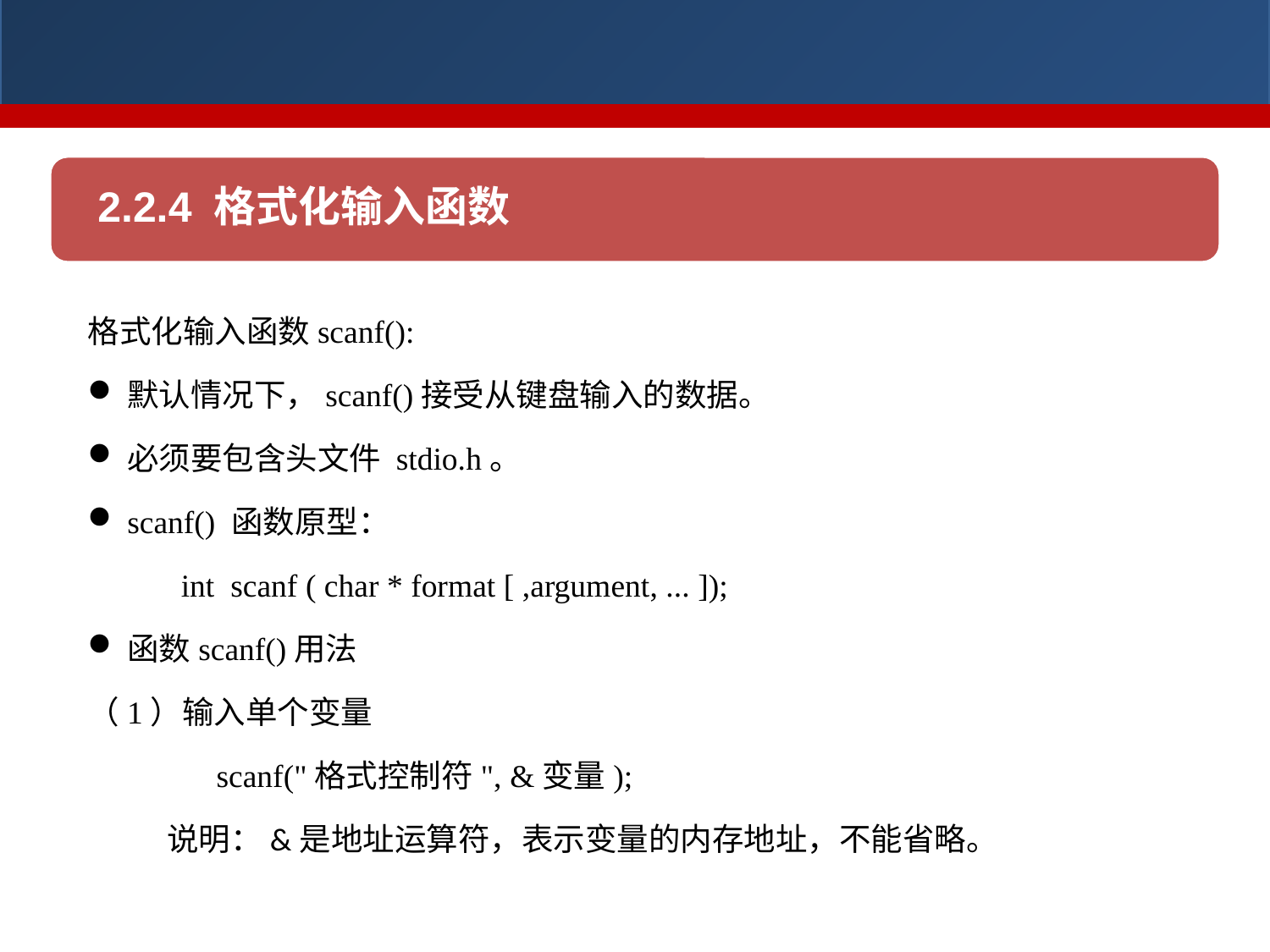

2.2.4 格式化输入函数
格式化输入函数scanf():
默认情况下，scanf()接受从键盘输入的数据。
必须要包含头文件 stdio.h。
scanf() 函数原型：
       int  scanf ( char * format [ ,argument, ... ]);
函数scanf()用法
（1）输入单个变量
                scanf("格式控制符", &变量);
          说明：&是地址运算符，表示变量的内存地址，不能省略。